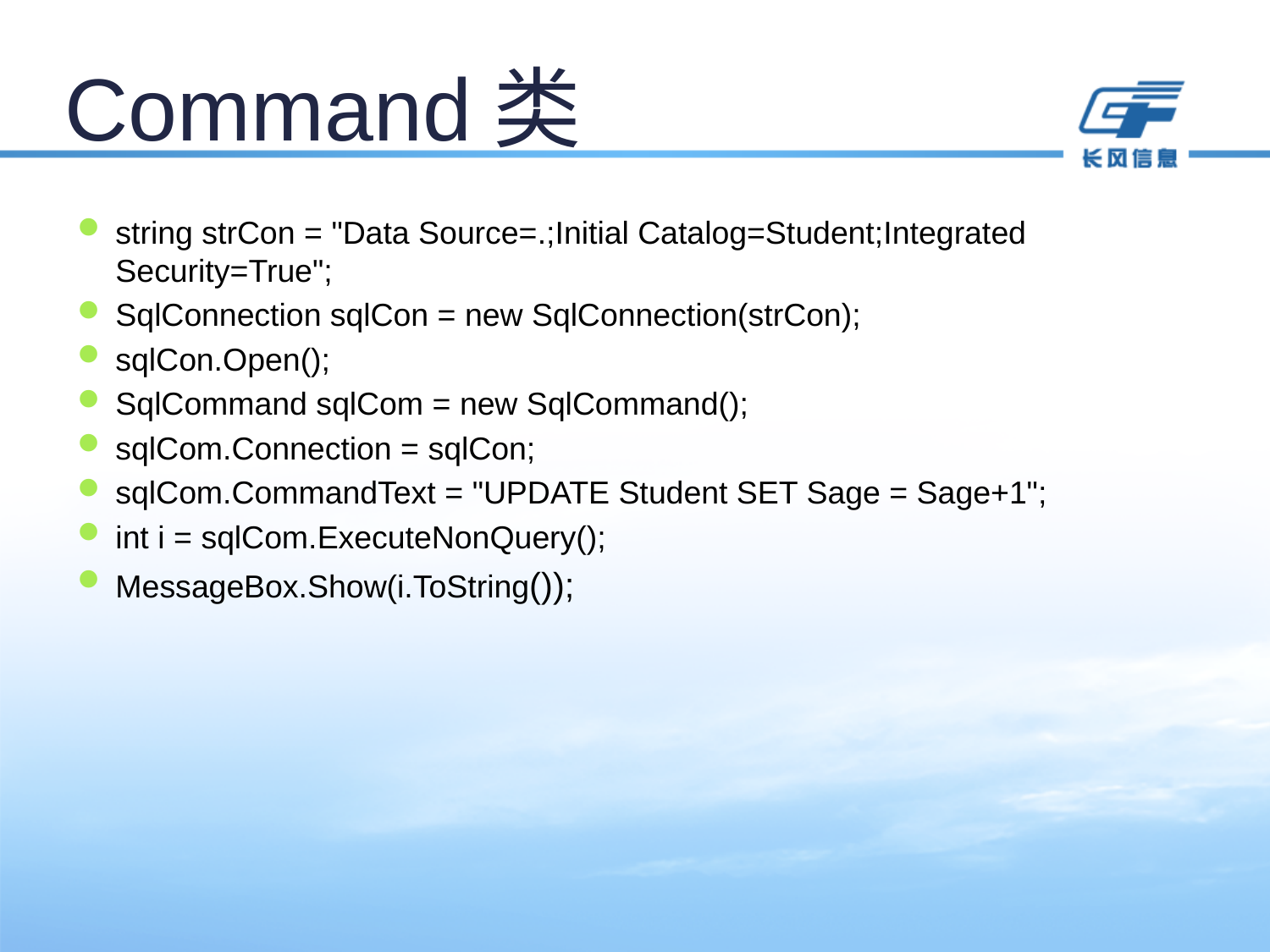

# Command类
string strCon = "Data Source=.;Initial Catalog=Student;Integrated Security=True";
SqlConnection sqlCon = new SqlConnection(strCon);
sqlCon.Open();
SqlCommand sqlCom = new SqlCommand();
sqlCom.Connection = sqlCon;
sqlCom.CommandText = "UPDATE Student SET Sage = Sage+1";
int i = sqlCom.ExecuteNonQuery();
MessageBox.Show(i.ToString());